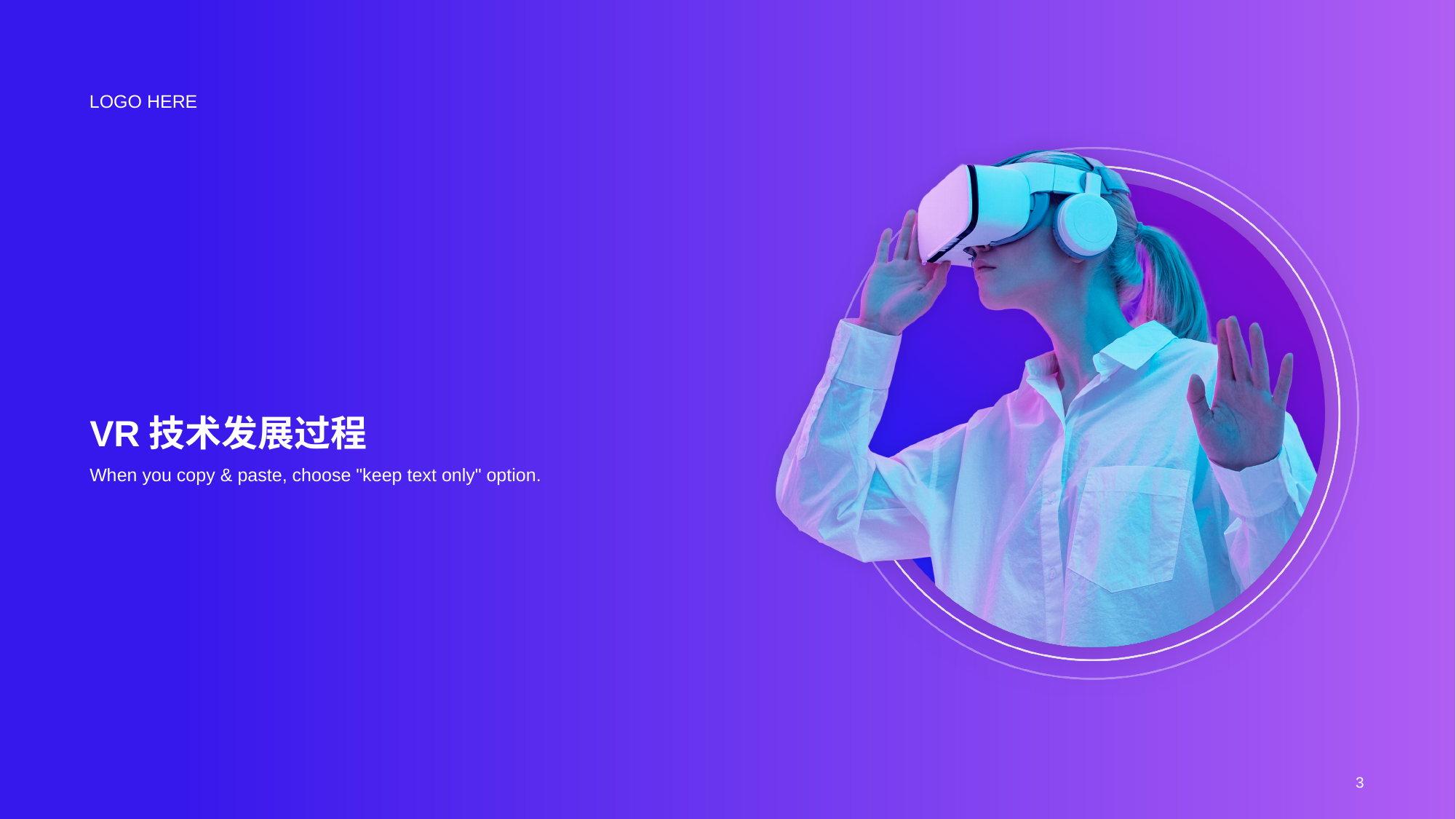

LOGO HERE
# VR技术发展过程
When you copy & paste, choose "keep text only" option.
3